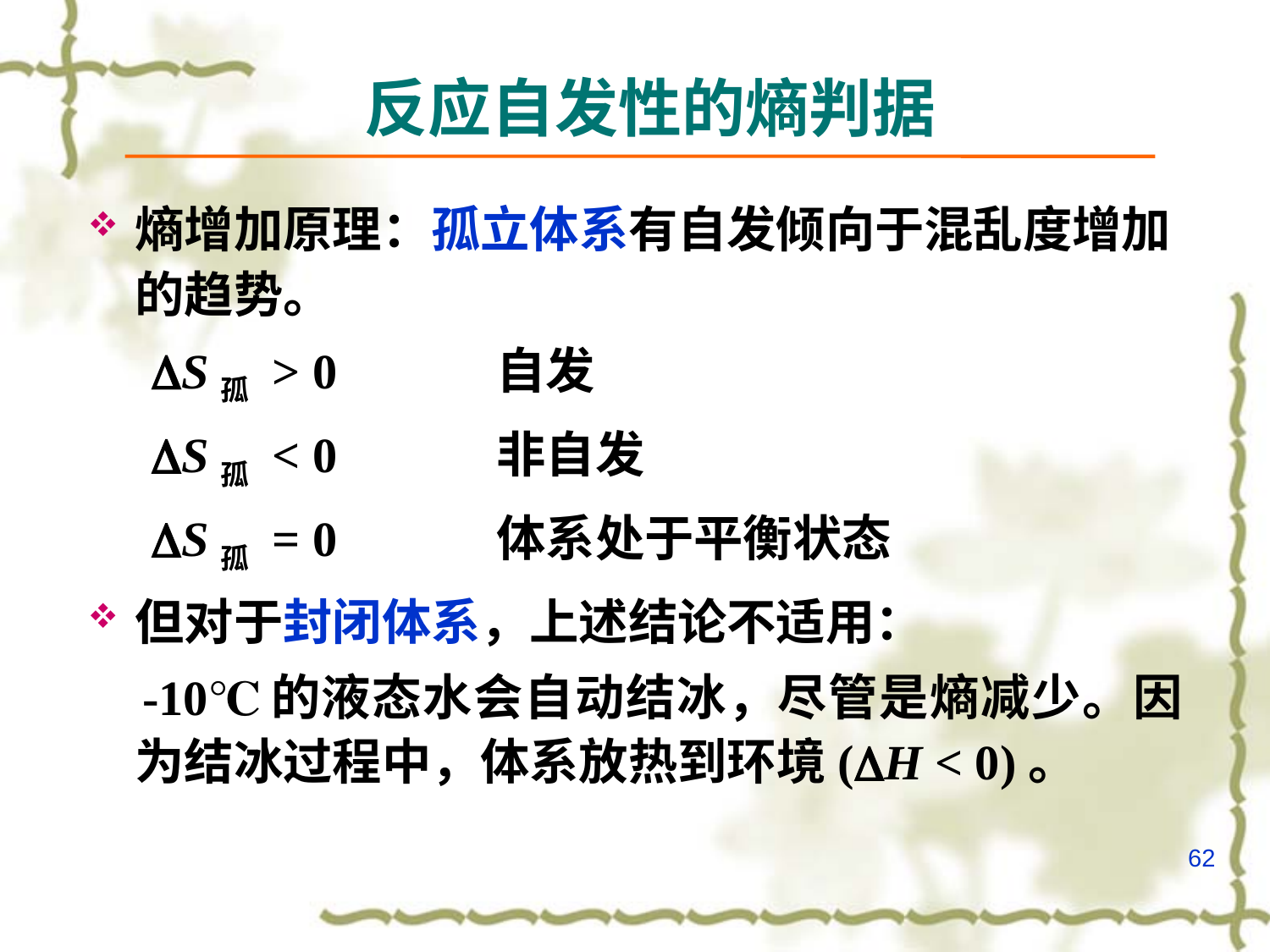

# 反应自发性的熵判据

熵增加原理：孤立体系有自发倾向于混乱度增加的趋势。
ΔS孤 > 0            自发
ΔS孤 < 0            非自发
ΔS孤 = 0            体系处于平衡状态
但对于封闭体系，上述结论不适用：
    -10℃的液态水会自动结冰，尽管是熵减少。因为结冰过程中，体系放热到环境(ΔH < 0)。
62